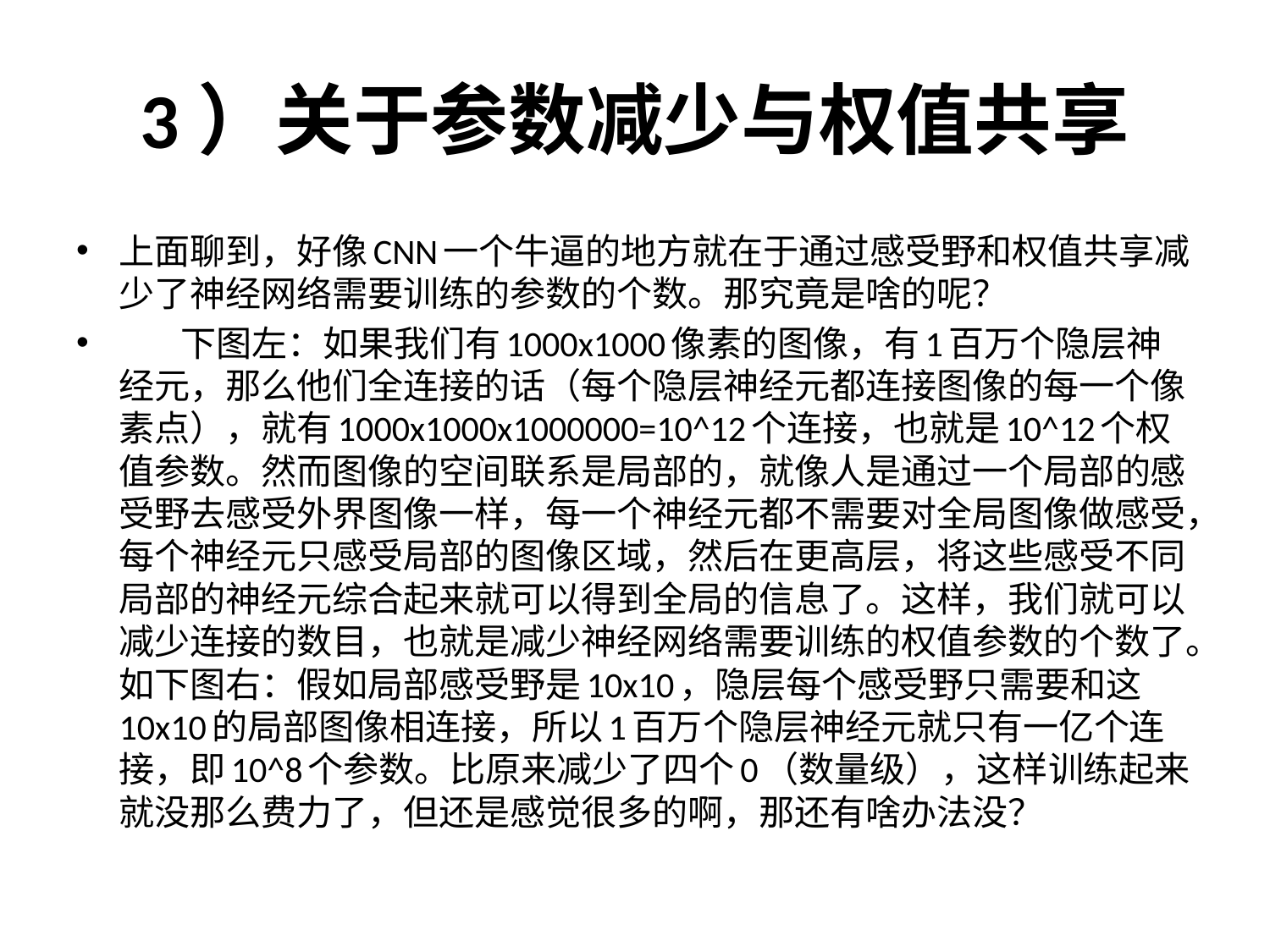

# 3）关于参数减少与权值共享
上面聊到，好像CNN一个牛逼的地方就在于通过感受野和权值共享减少了神经网络需要训练的参数的个数。那究竟是啥的呢？
       下图左：如果我们有1000x1000像素的图像，有1百万个隐层神经元，那么他们全连接的话（每个隐层神经元都连接图像的每一个像素点），就有1000x1000x1000000=10^12个连接，也就是10^12个权值参数。然而图像的空间联系是局部的，就像人是通过一个局部的感受野去感受外界图像一样，每一个神经元都不需要对全局图像做感受，每个神经元只感受局部的图像区域，然后在更高层，将这些感受不同局部的神经元综合起来就可以得到全局的信息了。这样，我们就可以减少连接的数目，也就是减少神经网络需要训练的权值参数的个数了。如下图右：假如局部感受野是10x10，隐层每个感受野只需要和这10x10的局部图像相连接，所以1百万个隐层神经元就只有一亿个连接，即10^8个参数。比原来减少了四个0（数量级），这样训练起来就没那么费力了，但还是感觉很多的啊，那还有啥办法没？